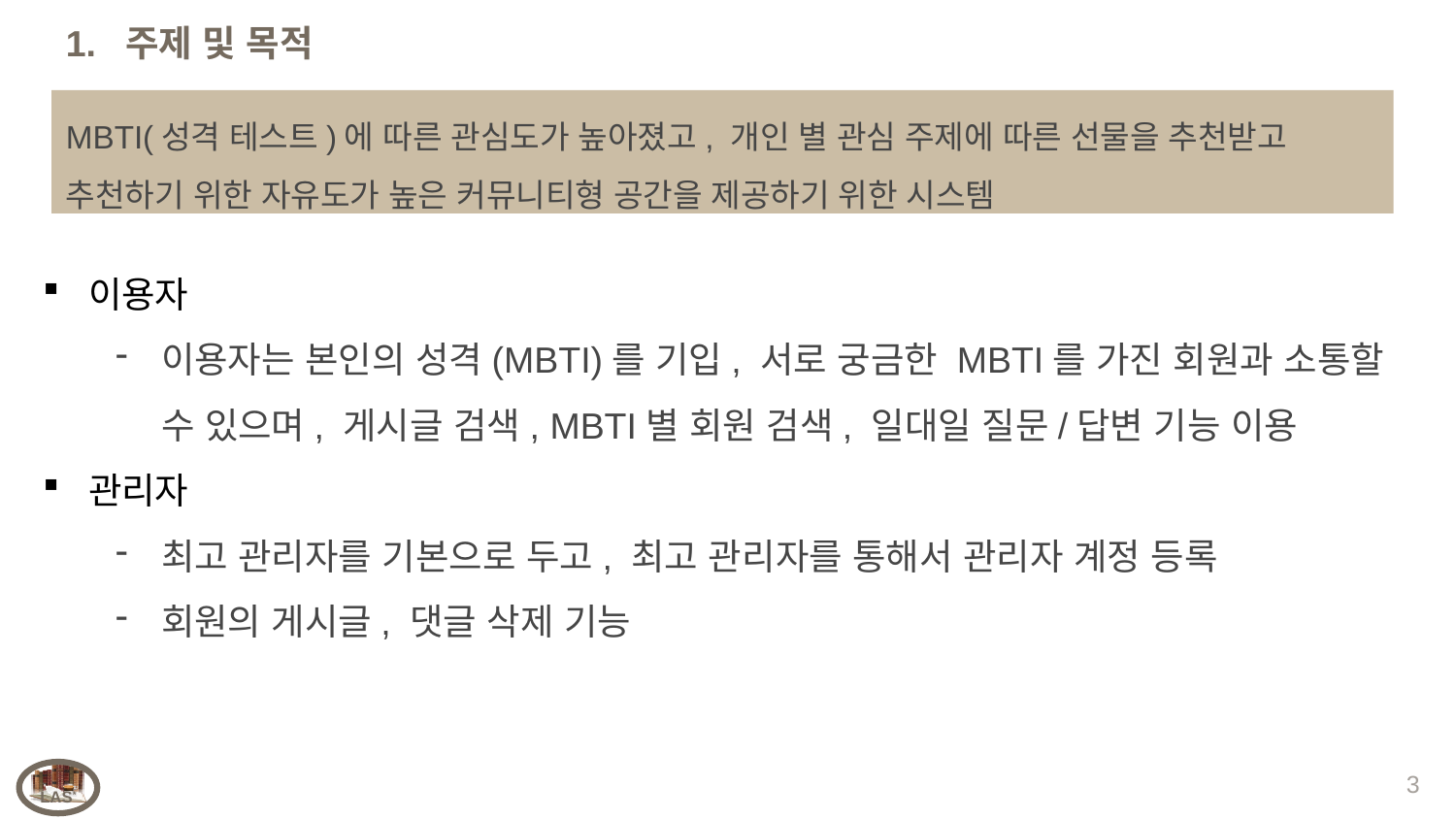

1.  주제 및 목적
MBTI(성격 테스트)에 따른 관심도가 높아졌고, 개인 별 관심 주제에 따른 선물을 추천받고
추천하기 위한 자유도가 높은 커뮤니티형 공간을 제공하기 위한 시스템
이용자
이용자는 본인의 성격(MBTI)를 기입, 서로 궁금한 MBTI를 가진 회원과 소통할 수 있으며, 게시글 검색, MBTI별 회원 검색, 일대일 질문/답변 기능 이용
관리자
최고 관리자를 기본으로 두고, 최고 관리자를 통해서 관리자 계정 등록
회원의 게시글, 댓글 삭제 기능
3